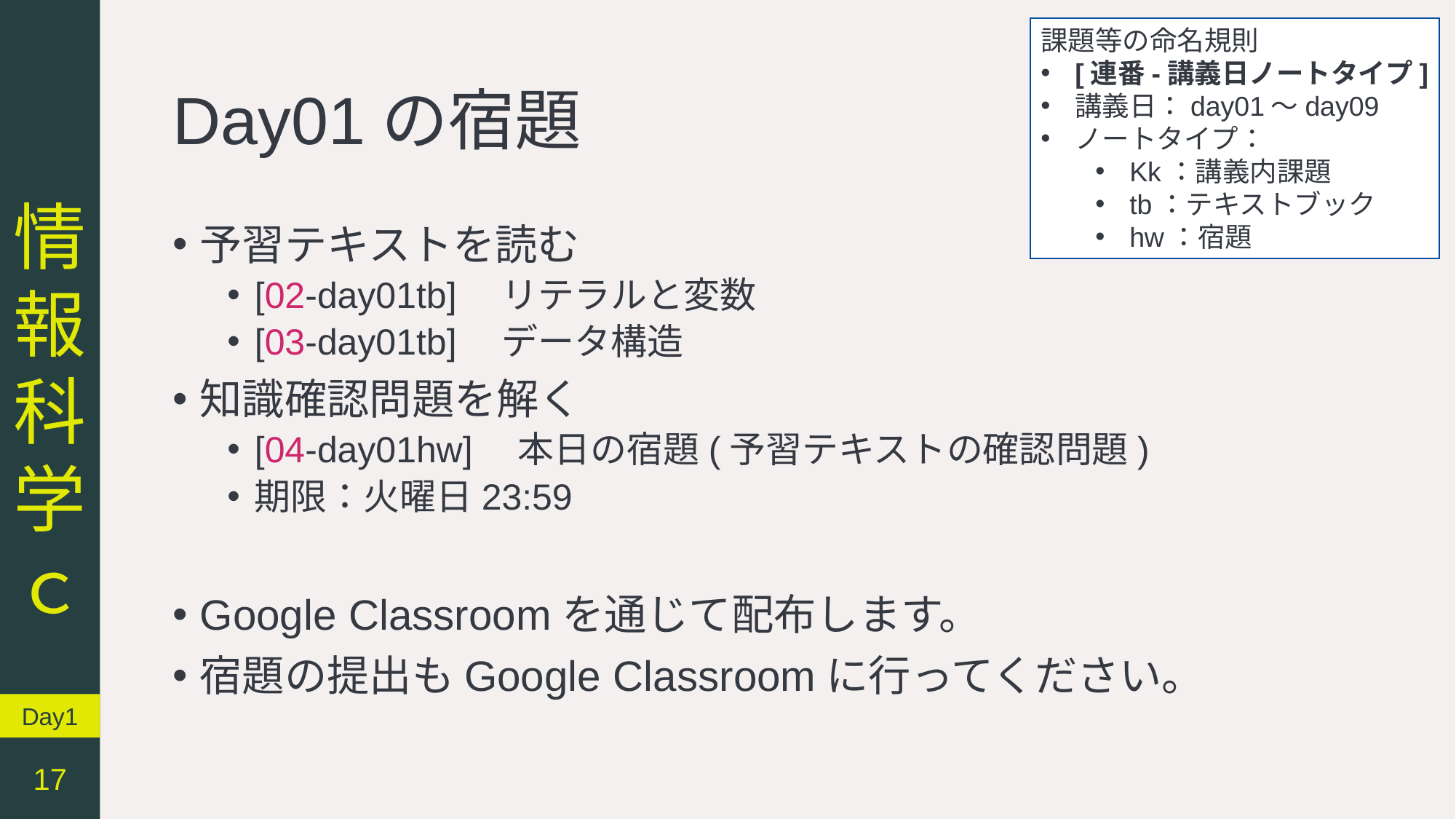

情報科学ｃ
課題等の命名規則
[連番-講義日ノートタイプ]
講義日：day01～day09
ノートタイプ：
Kk：講義内課題
tb：テキストブック
hw：宿題
# Day01の宿題
予習テキストを読む
[02-day01tb]　リテラルと変数
[03-day01tb]　データ構造
知識確認問題を解く
[04-day01hw]　本日の宿題(予習テキストの確認問題)
期限：火曜日23:59

Google Classroomを通じて配布します。
宿題の提出もGoogle Classroomに行ってください。

Day1
17